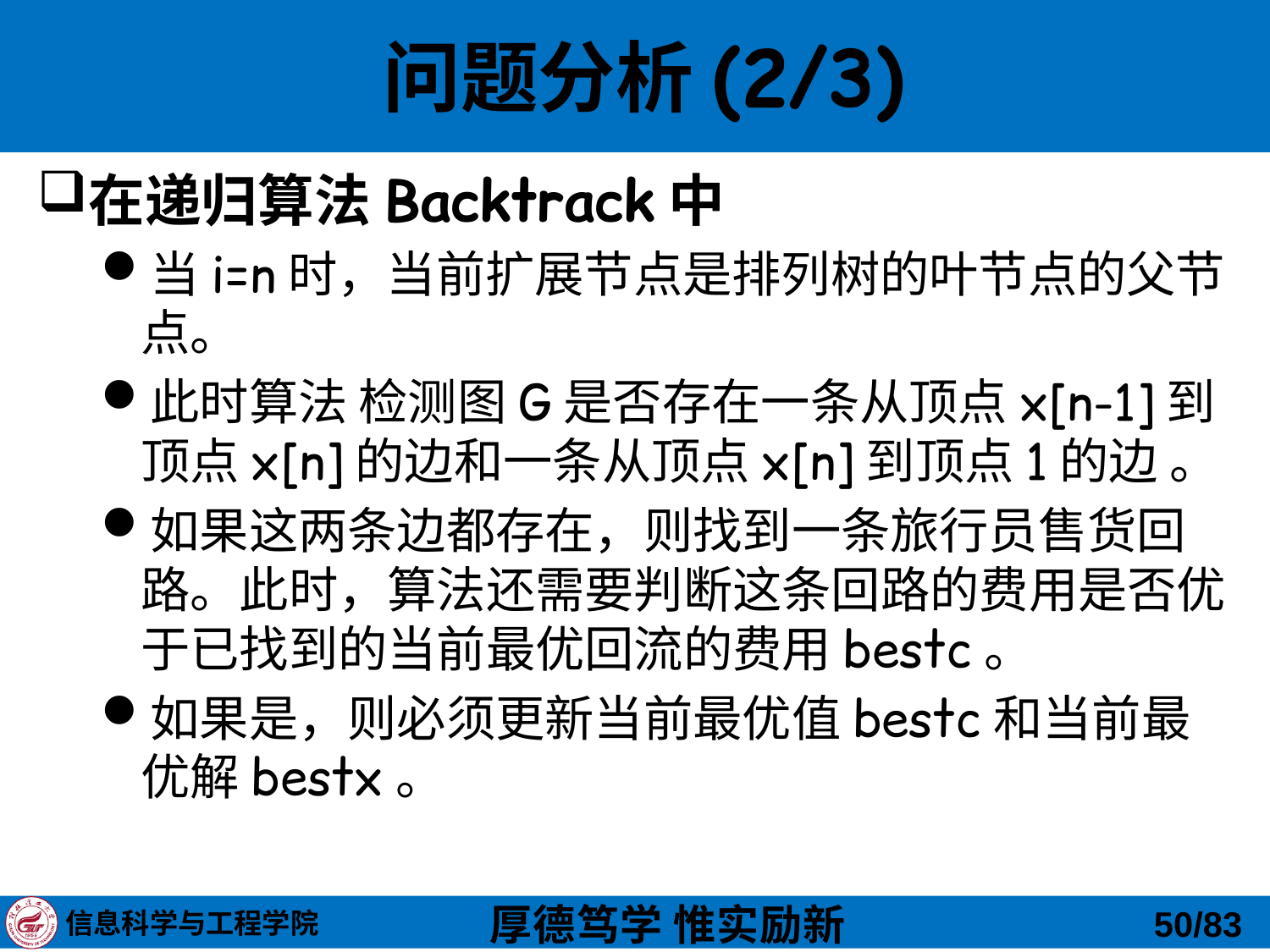

# 问题分析(2/3)
在递归算法Backtrack中
当i=n时，当前扩展节点是排列树的叶节点的父节点。
此时算法 检测图G是否存在一条从顶点x[n-1]到顶点x[n]的边和一条从顶点x[n]到顶点1的边 。
如果这两条边都存在，则找到一条旅行员售货回路。此时，算法还需要判断这条回路的费用是否优于已找到的当前最优回流的费用bestc。
如果是，则必须更新当前最优值bestc和当前最优解bestx。
50/83